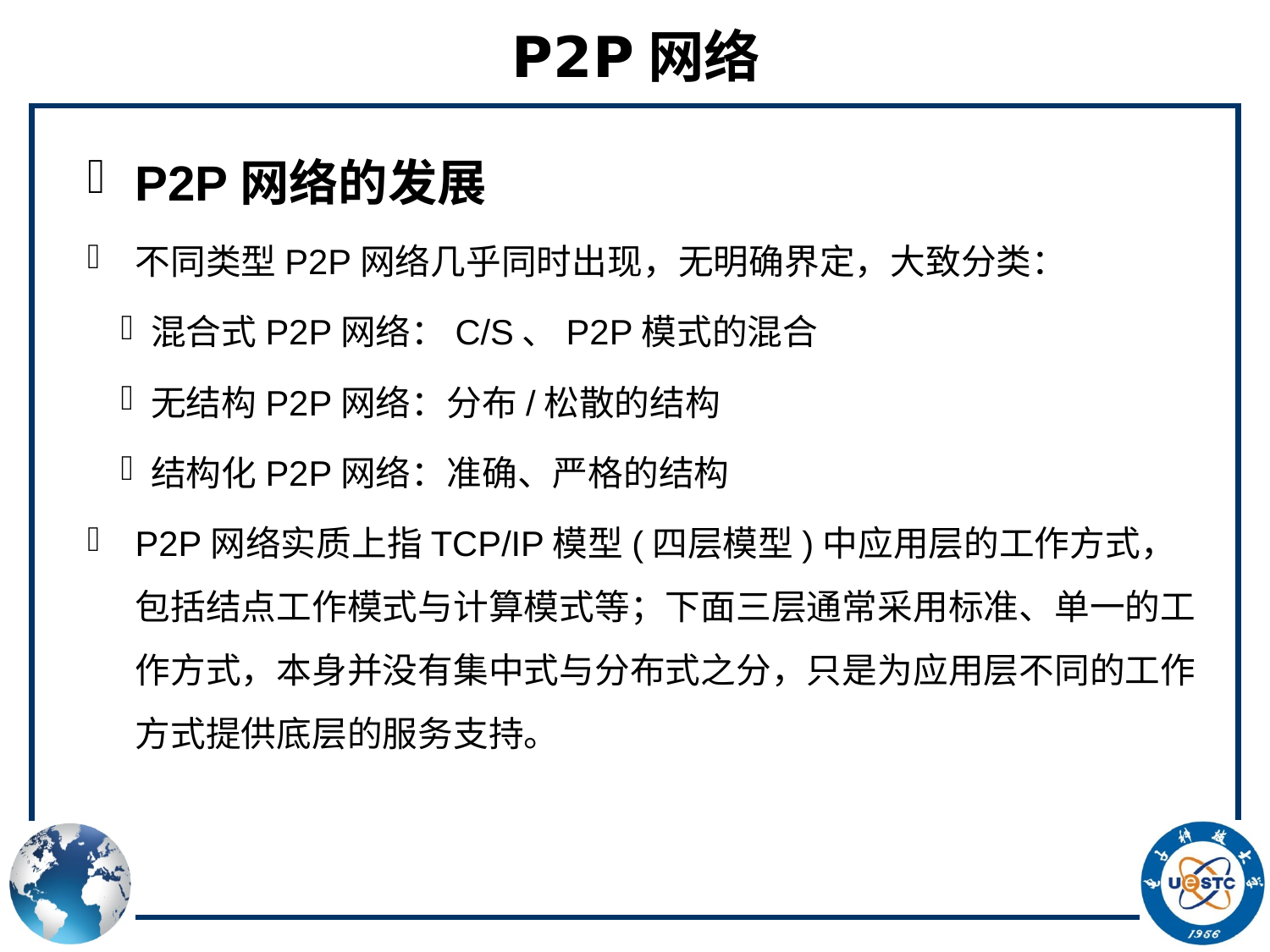

# P2P网络
P2P网络的发展
不同类型P2P网络几乎同时出现，无明确界定，大致分类：
混合式P2P网络：C/S、P2P模式的混合
无结构P2P网络：分布/松散的结构
结构化P2P网络：准确、严格的结构
P2P网络实质上指TCP/IP模型(四层模型)中应用层的工作方式，包括结点工作模式与计算模式等；下面三层通常采用标准、单一的工作方式，本身并没有集中式与分布式之分，只是为应用层不同的工作方式提供底层的服务支持。